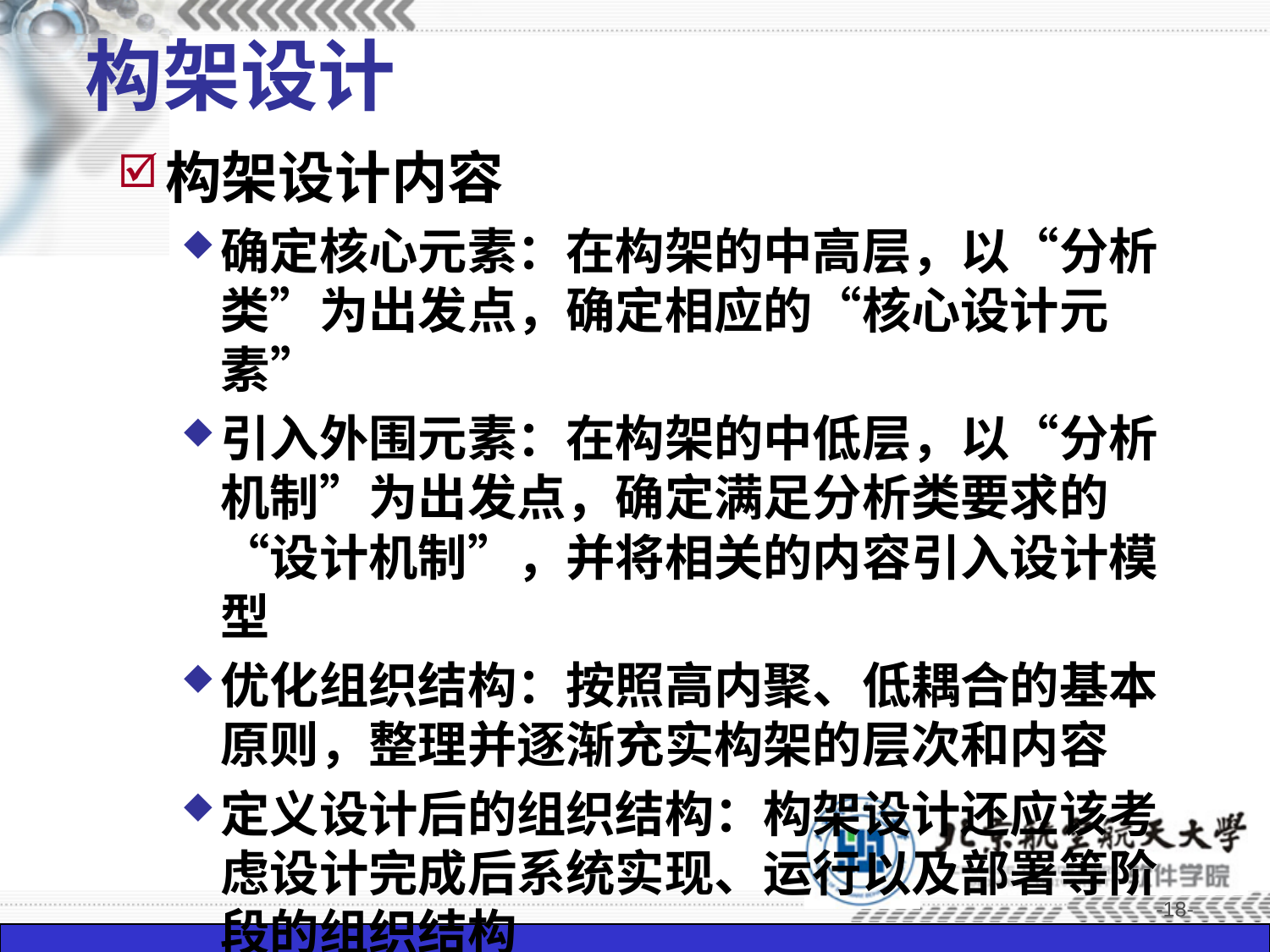

# 构架设计
构架设计内容
确定核心元素：在构架的中高层，以“分析类”为出发点，确定相应的“核心设计元素”
引入外围元素：在构架的中低层，以“分析机制”为出发点，确定满足分析类要求的“设计机制”，并将相关的内容引入设计模型
优化组织结构：按照高内聚、低耦合的基本原则，整理并逐渐充实构架的层次和内容
定义设计后的组织结构：构架设计还应该考虑设计完成后系统实现、运行以及部署等阶段的组织结构
-18-